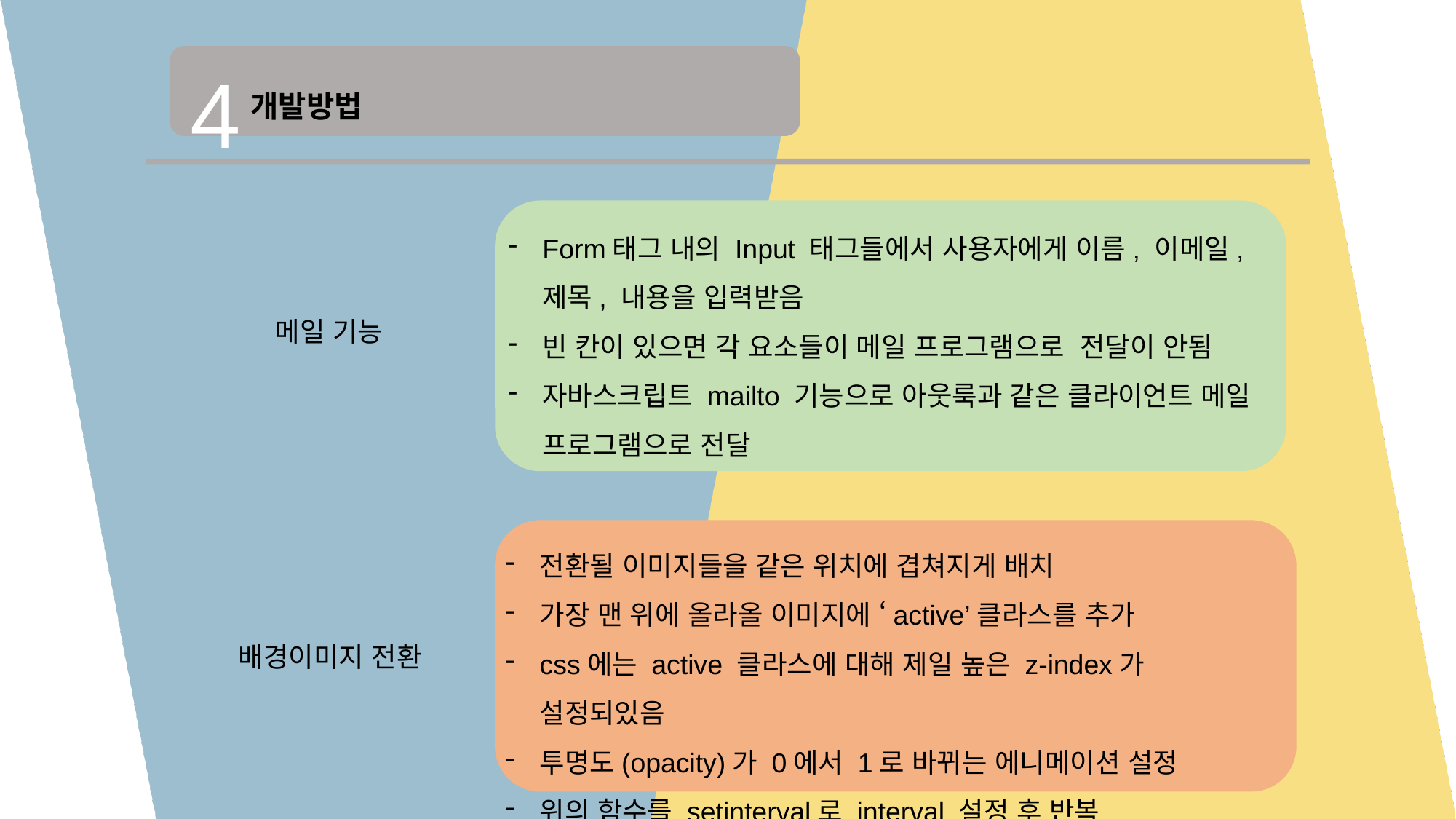

팀원 소개 및 역할 분담
4
 개발방법
Form태그 내의 Input 태그들에서 사용자에게 이름, 이메일, 제목, 내용을 입력받음
빈 칸이 있으면 각 요소들이 메일 프로그램으로  전달이 안됨
자바스크립트 mailto 기능으로 아웃룩과 같은 클라이언트 메일 프로그램으로 전달
메일 기능

전환될 이미지들을 같은 위치에 겹쳐지게 배치
가장 맨 위에 올라올 이미지에 ‘active’클라스를 추가
css에는 active 클라스에 대해 제일 높은 z-index가 설정되있음
투명도(opacity)가 0에서 1로 바뀌는 에니메이션 설정
위의 함수를 setinterval로 interval 설정 후 반복
배경이미지 전환